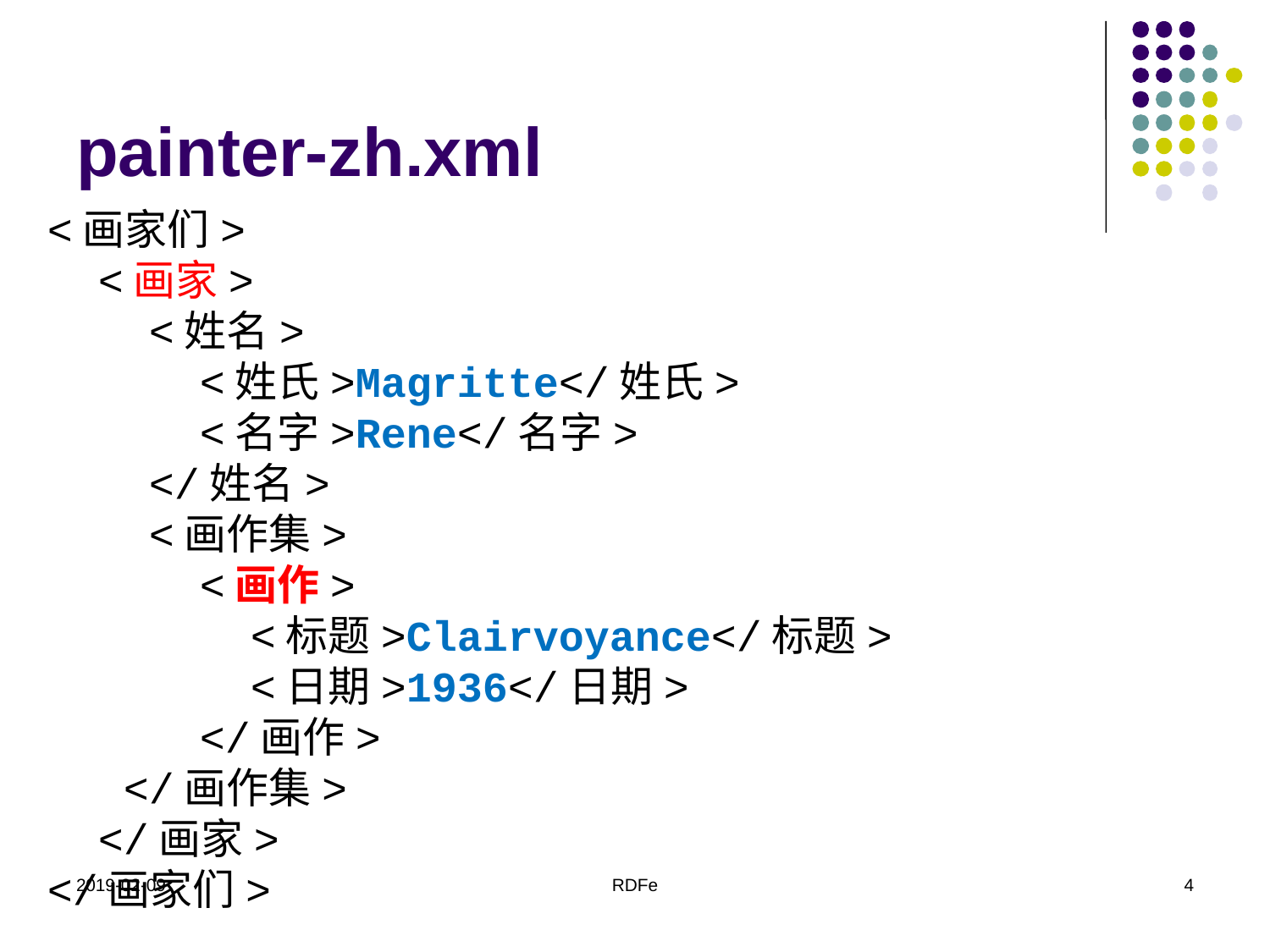

# painter-zh.xml
<画家们>
  <画家>
    <姓名>
      <姓氏>Magritte</姓氏>
      <名字>Rene</名字>
    </姓名>
    <画作集>
      <画作>
        <标题>Clairvoyance</标题>
        <日期>1936</日期>
      </画作>
   </画作集>
  </画家>
</画家们>
2019-02-09
RDFe
4